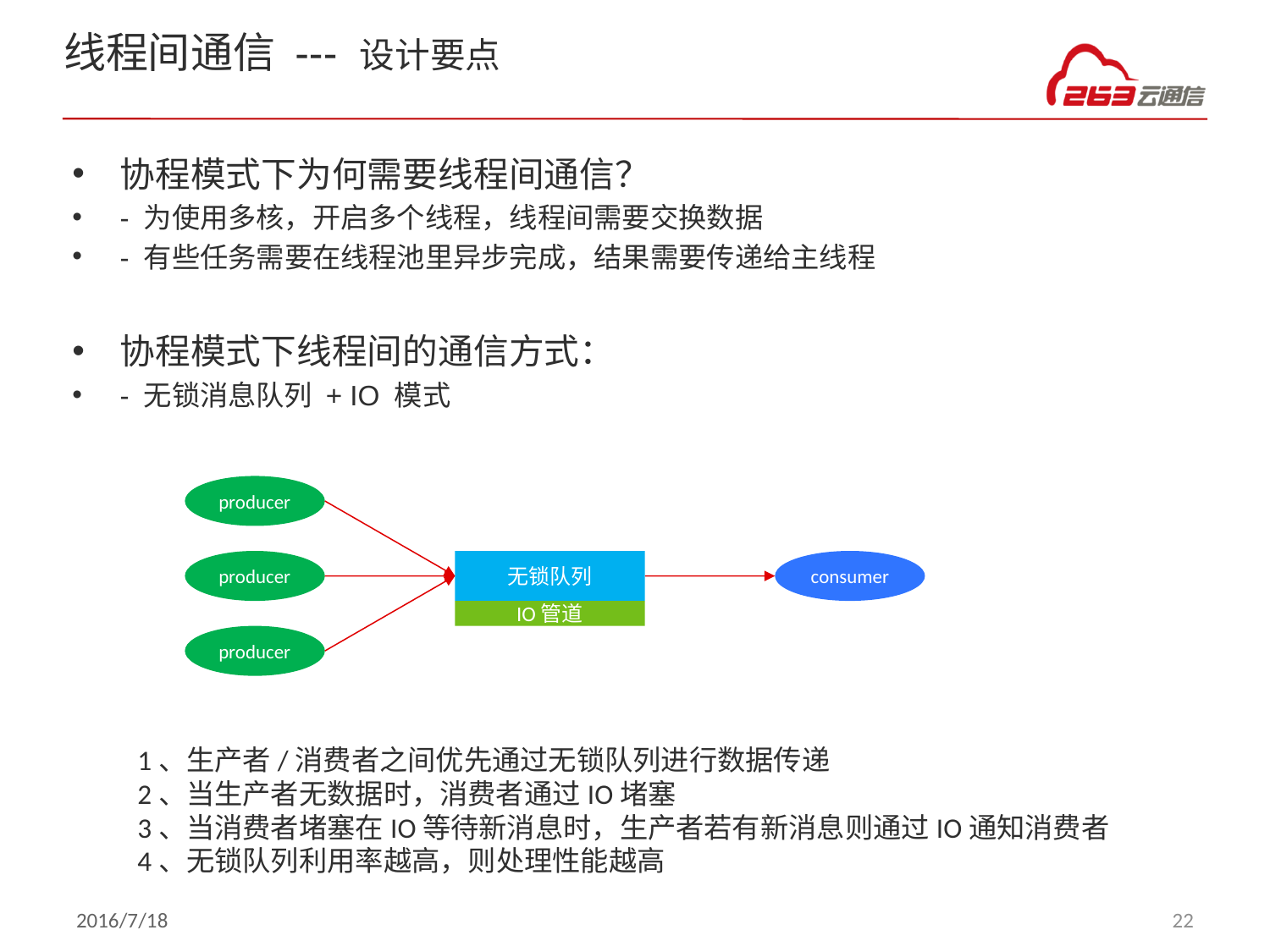

# 线程间通信 --- 设计要点
协程模式下为何需要线程间通信？
- 为使用多核，开启多个线程，线程间需要交换数据
- 有些任务需要在线程池里异步完成，结果需要传递给主线程

协程模式下线程间的通信方式：
- 无锁消息队列 + IO 模式
producer
producer
无锁队列
consumer
IO管道
producer
1、生产者/消费者之间优先通过无锁队列进行数据传递
2、当生产者无数据时，消费者通过IO堵塞
3、当消费者堵塞在IO等待新消息时，生产者若有新消息则通过IO通知消费者
4、无锁队列利用率越高，则处理性能越高